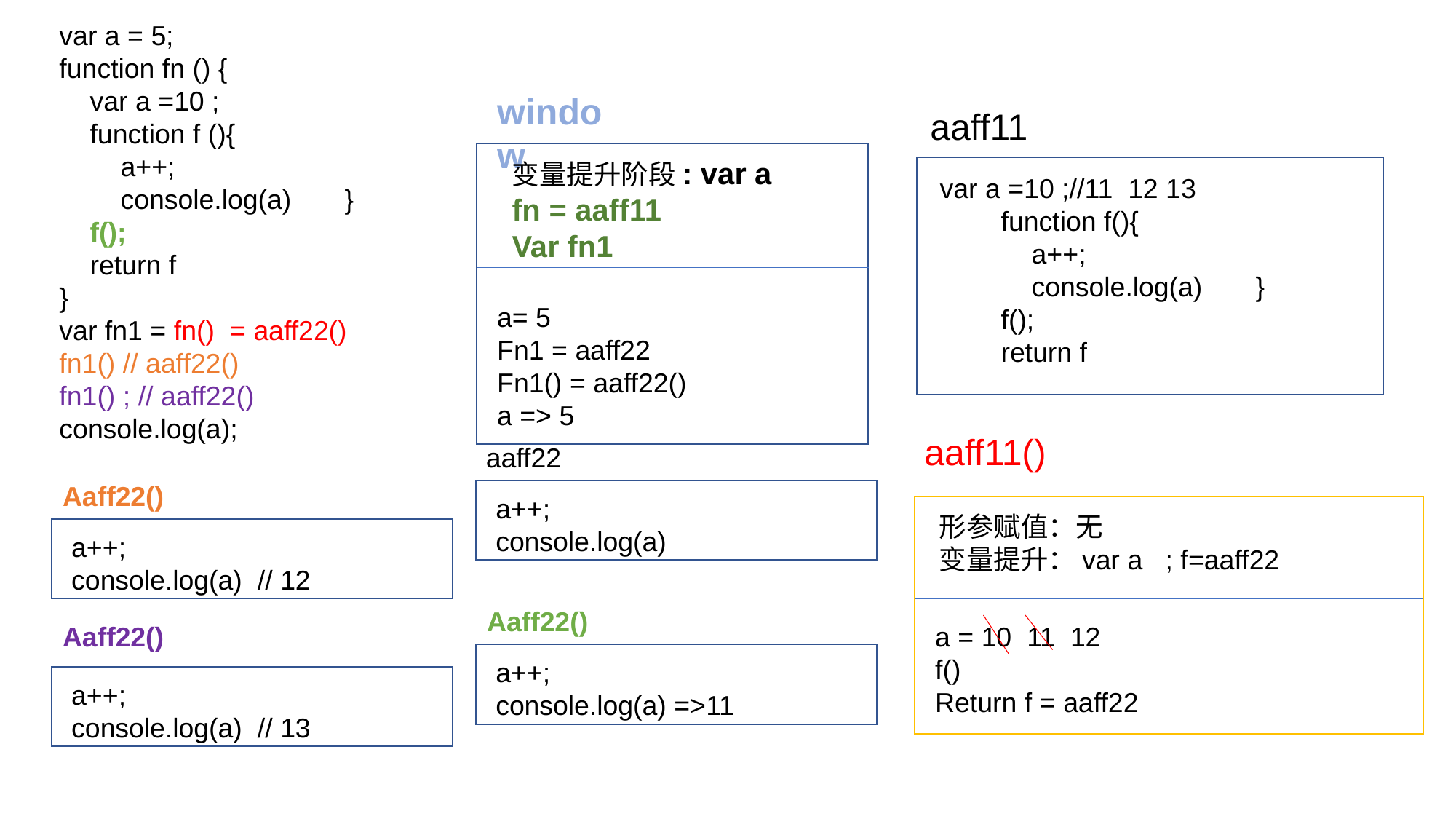

var a = 5;
    function fn () {
        var a =10 ;
        function f (){
            a++;
            console.log(a)       }
        f();
        return f
    }
    var fn1 = fn()  = aaff22()
    fn1() // aaff22()
    fn1() ; // aaff22()
    console.log(a);
window
aaff11

变量提升阶段: var a
fn = aaff11
Var fn1

var a =10 ;//11  12 13
        function f(){
            a++;
            console.log(a)       }
        f();
        return f
a= 5
Fn1 = aaff22
Fn1() = aaff22()
a => 5

aaff11()
aaff22
Aaff22()

a++;
console.log(a)

形参赋值：无
变量提升：var a   ; f=aaff22

a++;
console.log(a)  // 12
Aaff22()
Aaff22()
a = 10  11  12
f()
Return f = aaff22

a++;
console.log(a) =>11

a++;
console.log(a)  // 13